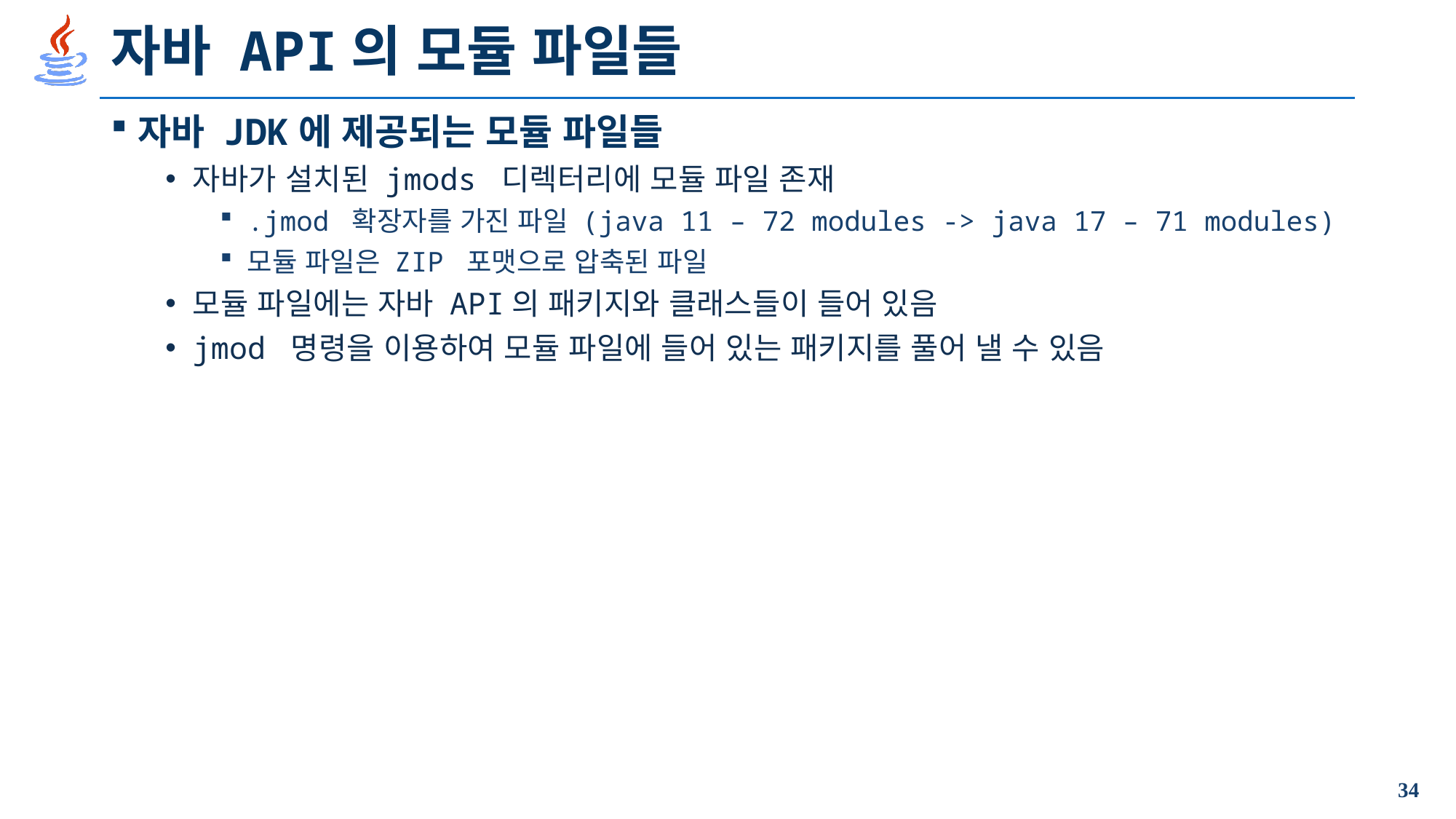

# 자바 API의 모듈 파일들
자바 JDK에 제공되는 모듈 파일들
자바가 설치된 jmods 디렉터리에 모듈 파일 존재
.jmod 확장자를 가진 파일 (java 11 – 72 modules -> java 17 – 71 modules)
모듈 파일은 ZIP 포맷으로 압축된 파일
모듈 파일에는 자바 API의 패키지와 클래스들이 들어 있음
jmod 명령을 이용하여 모듈 파일에 들어 있는 패키지를 풀어 낼 수 있음
34